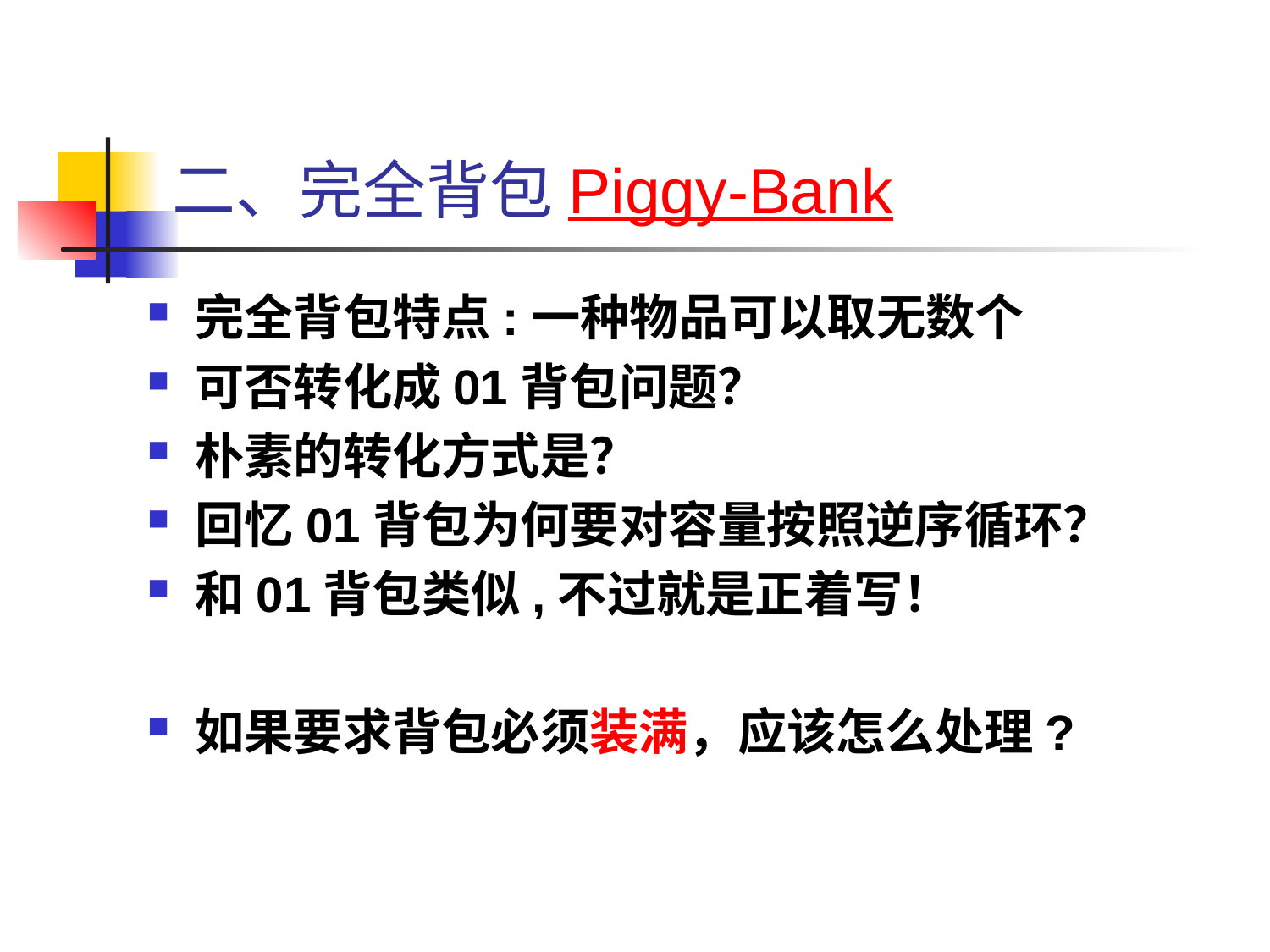

# 二、完全背包Piggy-Bank
完全背包特点:一种物品可以取无数个
可否转化成01背包问题？
朴素的转化方式是？
回忆01背包为何要对容量按照逆序循环？
和01背包类似,不过就是正着写！

如果要求背包必须装满，应该怎么处理?
13